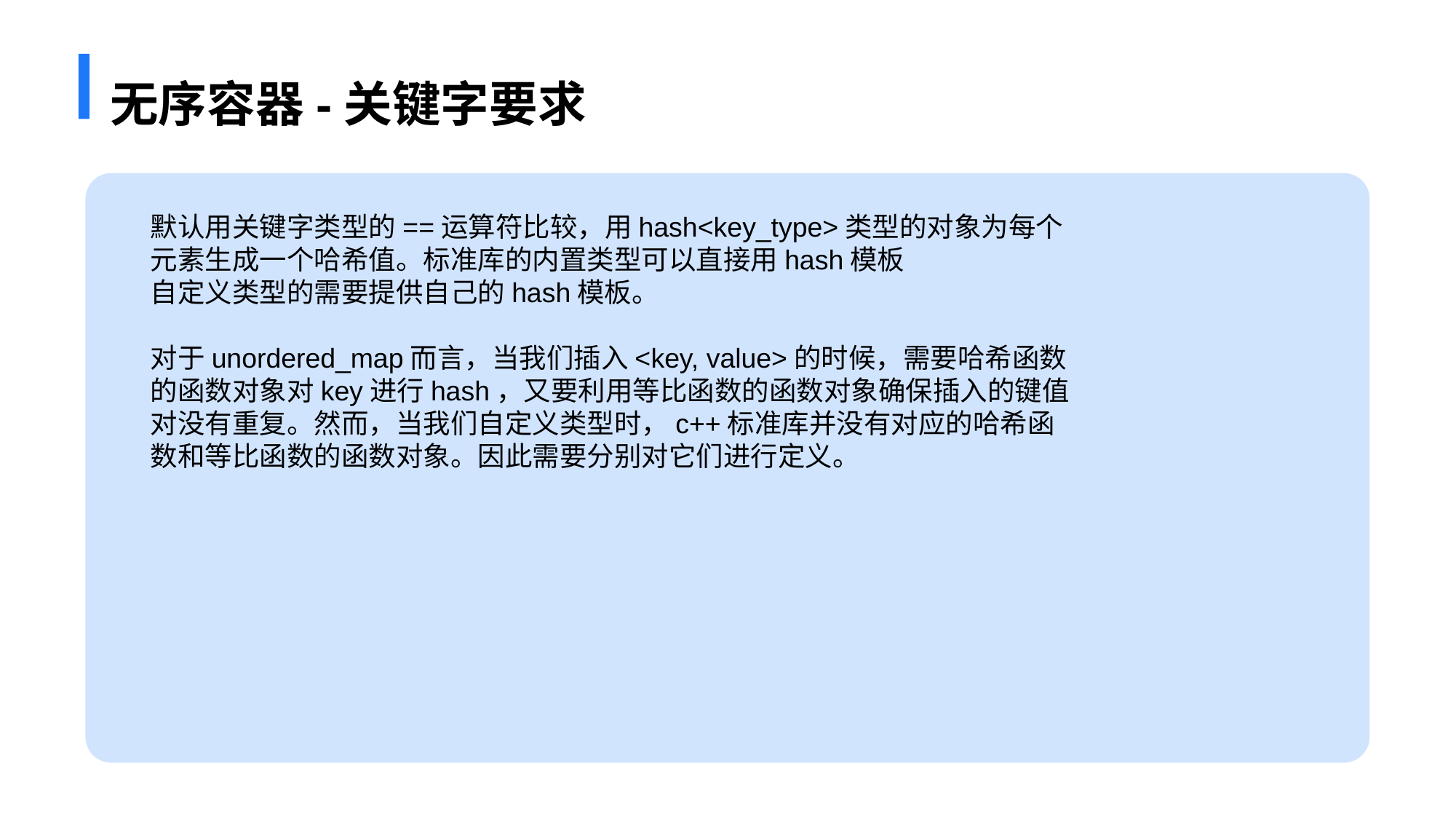

# 无序容器-关键字要求

默认用关键字类型的==运算符比较，用hash<key_type>类型的对象为每个元素生成一个哈希值。标准库的内置类型可以直接用hash模板
自定义类型的需要提供自己的hash模板。

对于unordered_map而言，当我们插入<key, value>的时候，需要哈希函数的函数对象对key进行hash，又要利用等比函数的函数对象确保插入的键值对没有重复。然而，当我们自定义类型时，c++标准库并没有对应的哈希函数和等比函数的函数对象。因此需要分别对它们进行定义。